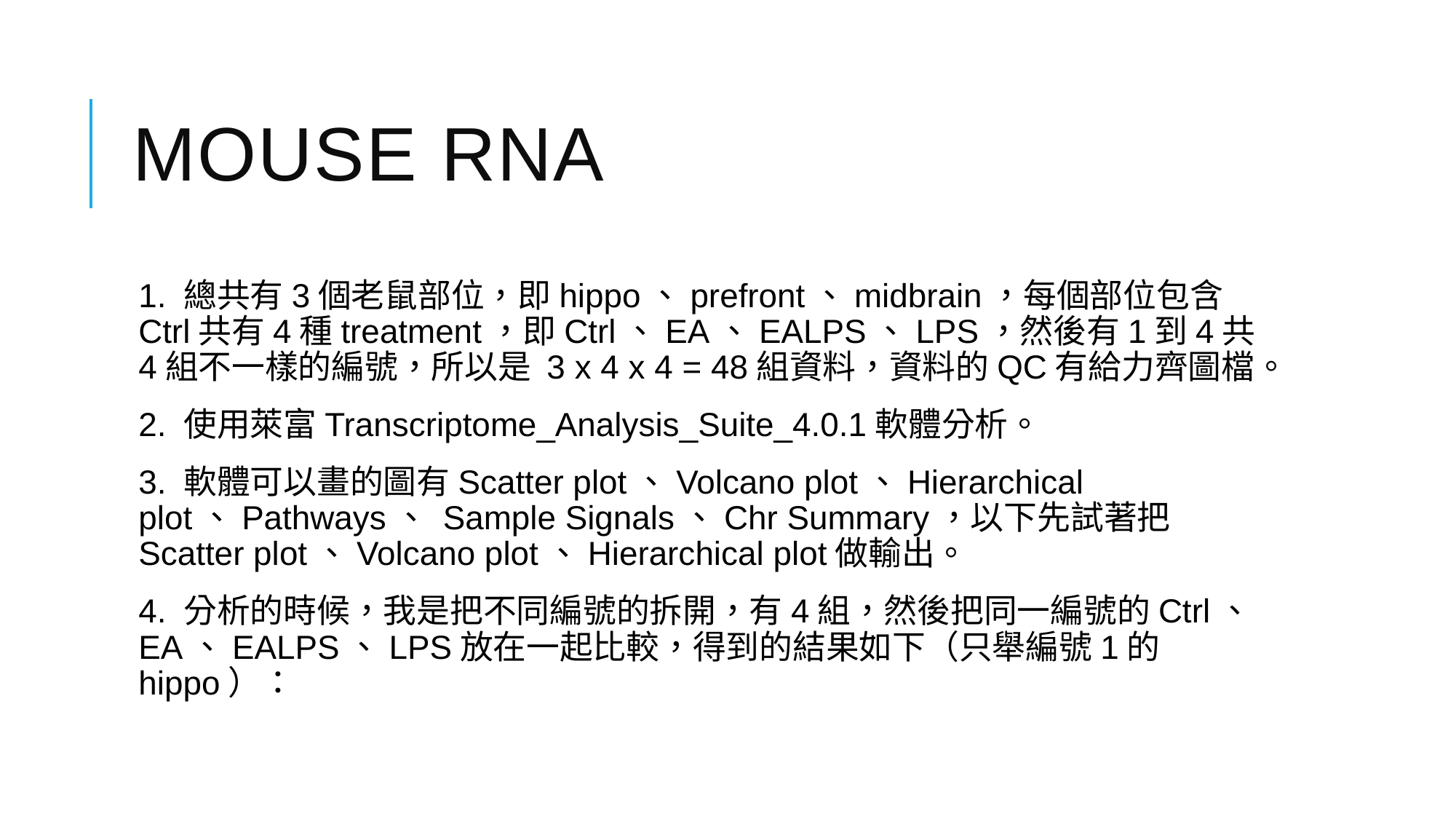

# Mouse RNA
1. 總共有3個老鼠部位，即hippo、prefront、midbrain，每個部位包含Ctrl共有4種treatment，即Ctrl、EA、EALPS、LPS，然後有1到4共4組不一樣的編號，所以是 3 x 4 x 4 = 48組資料，資料的QC有給力齊圖檔。
2. 使用萊富Transcriptome_Analysis_Suite_4.0.1軟體分析。
3. 軟體可以畫的圖有Scatter plot、Volcano plot、Hierarchical plot、Pathways、 Sample Signals、Chr Summary，以下先試著把Scatter plot、Volcano plot、Hierarchical plot做輸出。
4. 分析的時候，我是把不同編號的拆開，有4組，然後把同一編號的Ctrl、EA、EALPS、LPS放在一起比較，得到的結果如下（只舉編號1的hippo）：